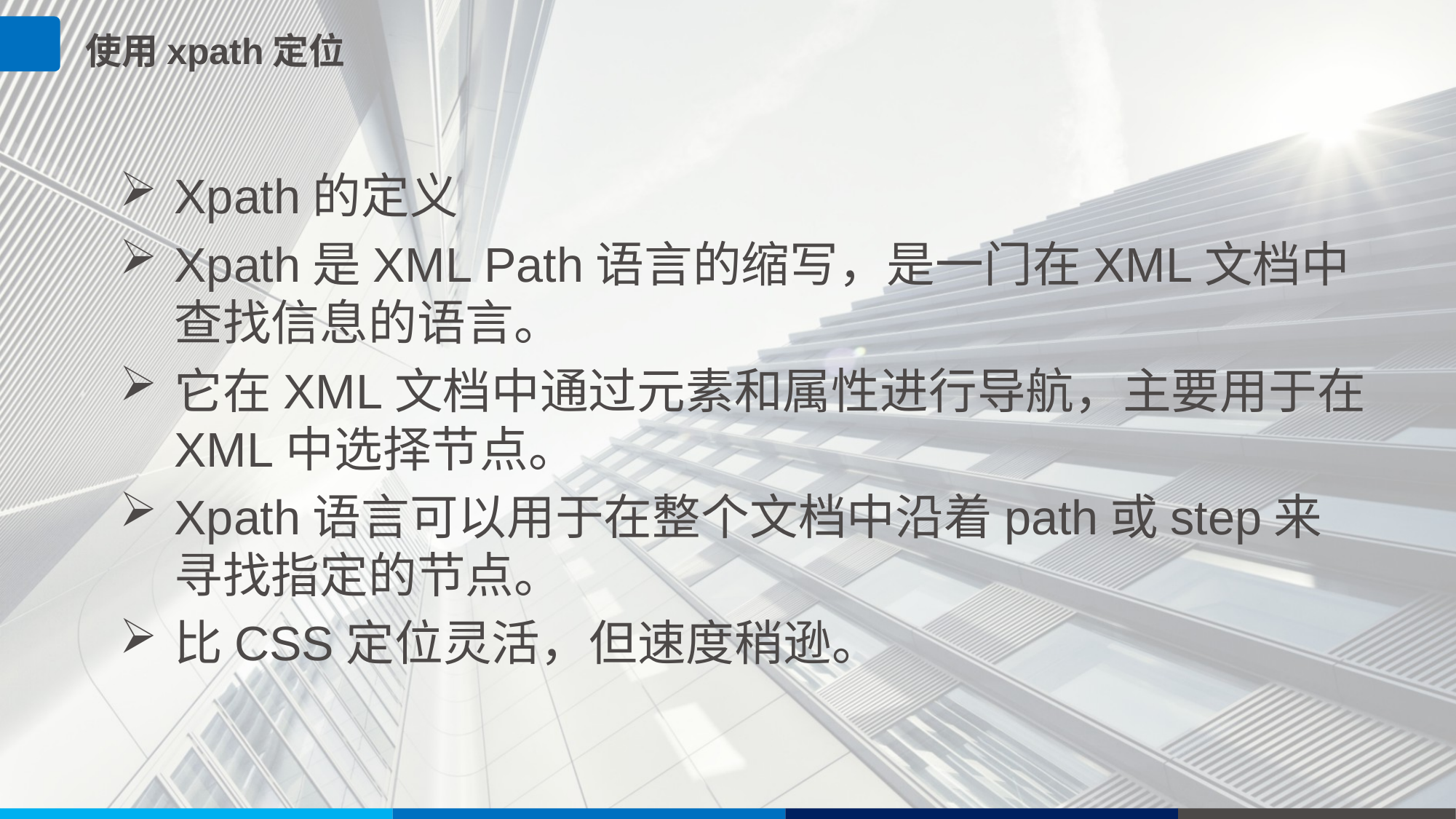

使用xpath定位
Xpath的定义
Xpath是XML Path语言的缩写，是一门在XML文档中查找信息的语言。
它在XML文档中通过元素和属性进行导航，主要用于在XML中选择节点。
Xpath语言可以用于在整个文档中沿着path或step来寻找指定的节点。
比CSS定位灵活，但速度稍逊。